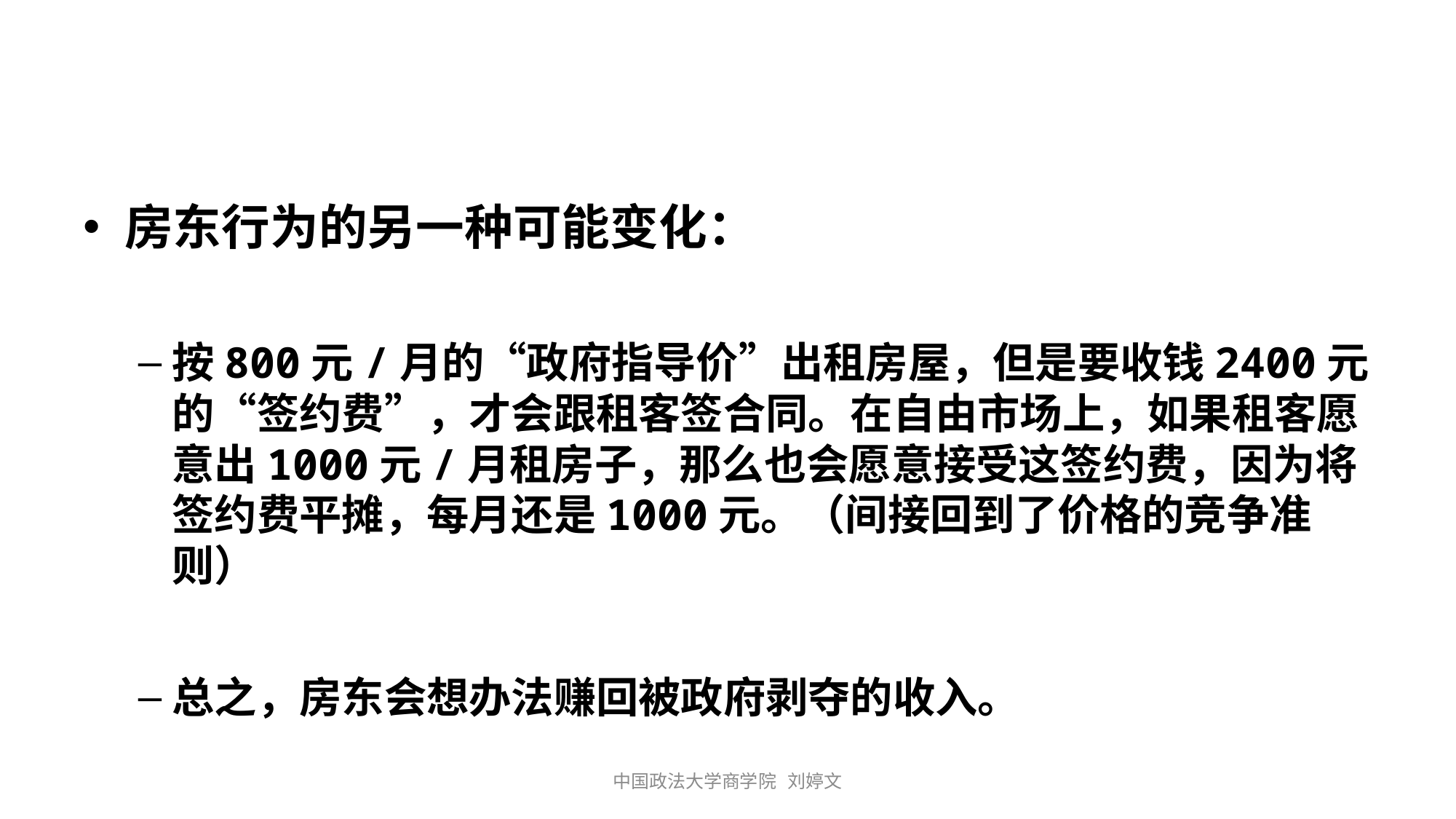

#
房东行为的另一种可能变化：

按800元/月的“政府指导价”出租房屋，但是要收钱2400元的“签约费”，才会跟租客签合同。在自由市场上，如果租客愿意出1000元/月租房子，那么也会愿意接受这签约费，因为将签约费平摊，每月还是1000元。（间接回到了价格的竞争准则）

总之，房东会想办法赚回被政府剥夺的收入。

中国政法大学商学院  刘婷文